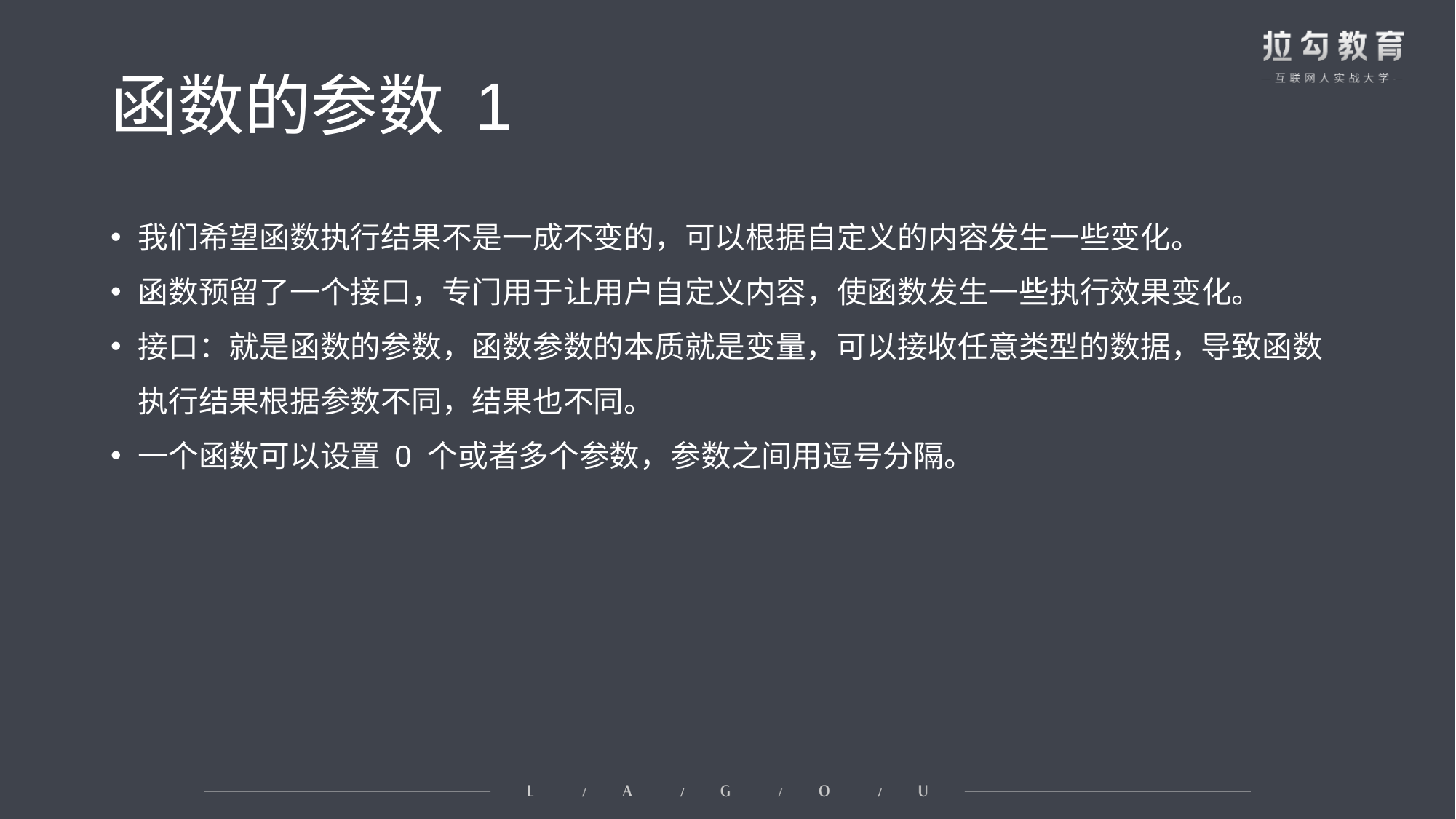

# 函数的参数 1
我们希望函数执行结果不是一成不变的，可以根据自定义的内容发生一些变化。
函数预留了一个接口，专门用于让用户自定义内容，使函数发生一些执行效果变化。
接口：就是函数的参数，函数参数的本质就是变量，可以接收任意类型的数据，导致函数执行结果根据参数不同，结果也不同。
一个函数可以设置 0 个或者多个参数，参数之间用逗号分隔。